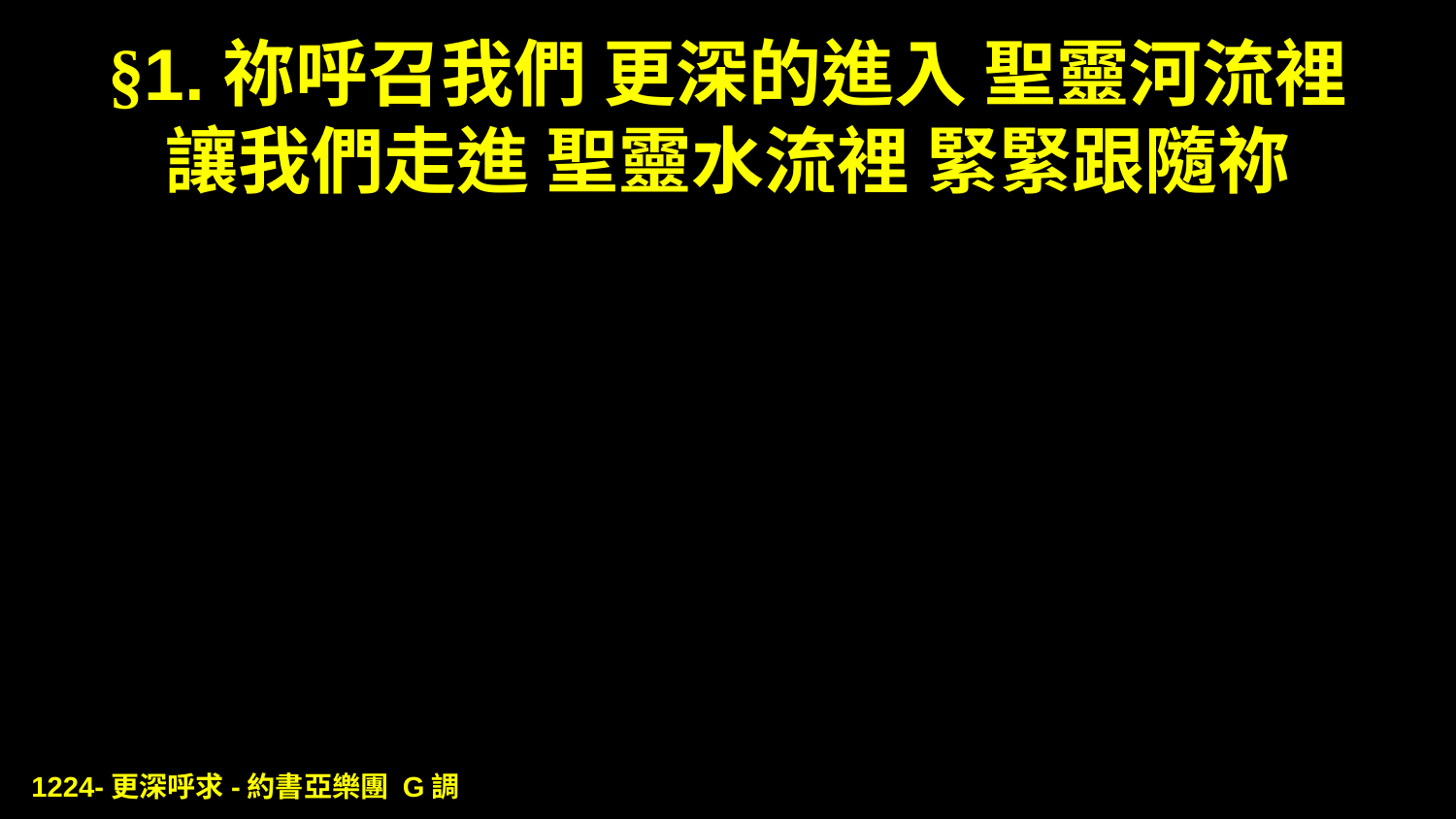

# §1.祢呼召我們 更深的進入 聖靈河流裡 讓我們走進 聖靈水流裡 緊緊跟隨祢
1224-更深呼求-約書亞樂團 G調